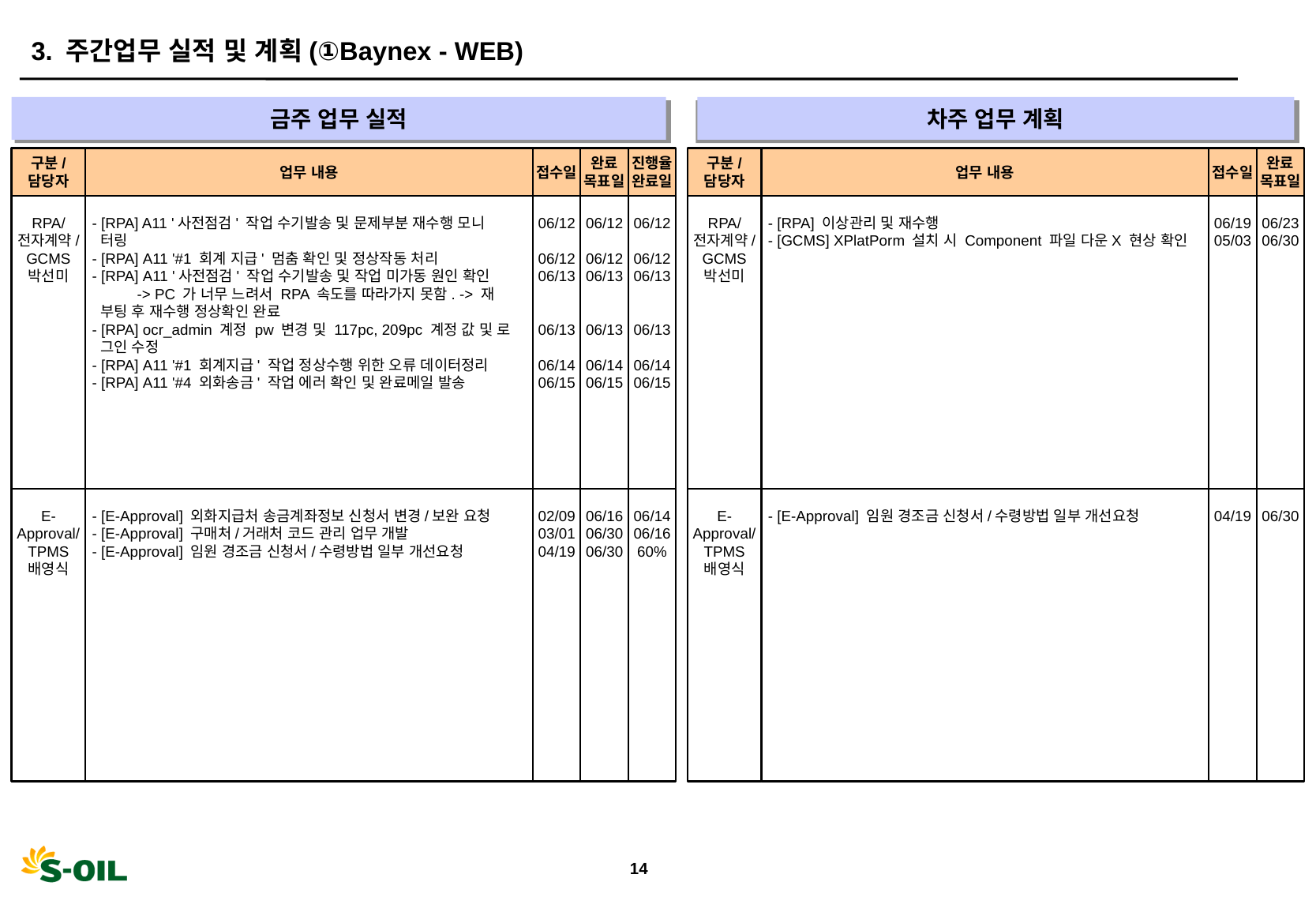

3. 주간업무 실적 및 계획(①Baynex - WEB)
금주 업무 실적
차주 업무 계획
" "
" "
구분/
담당자
업무 내용
접수일
완료
목표일
진행율
완료일
구분/
담당자
업무 내용
접수일
완료
목표일
RPA/
전자계약/
GCMS
박선미

- [RPA] A11 '사전점검' 작업 수기발송 및 문제부분 재수행 모니
  터링
- [RPA] A11 '#1 회계 지급' 멈춤 확인 및 정상작동 처리
- [RPA] A11 '사전점검' 작업 수기발송 및 작업 미가동 원인 확인
          -> PC 가 너무 느려서 RPA 속도를 따라가지 못함. -> 재
  부팅 후 재수행 정상확인 완료
- [RPA] ocr_admin 계정 pw 변경 및 117pc, 209pc 계정 값 및 로
  그인 수정
- [RPA] A11 '#1 회계지급' 작업 정상수행 위한 오류 데이터정리
- [RPA] A11 '#4 외화송금' 작업 에러 확인 및 완료메일 발송
06/12
06/12
06/13
06/13
06/14
06/15
06/12
06/12
06/13
06/13
06/14
06/15
06/12
06/12
06/13
06/13
06/14
06/15
RPA/
전자계약/
GCMS
박선미

- [RPA] 이상관리 및 재수행
- [GCMS] XPlatPorm 설치 시 Component 파일 다운X 현상 확인
06/19
05/03
06/23
06/30
E-Approval/
TPMS
배영식

- [E-Approval] 외화지급처 송금계좌정보 신청서 변경/보완 요청
- [E-Approval] 구매처/거래처 코드 관리 업무 개발
- [E-Approval] 임원 경조금 신청서/수령방법 일부 개선요청
02/09
03/01
04/19
06/16
06/30
06/30
06/14
06/16
60%
E-Approval/
TPMS
배영식

- [E-Approval] 임원 경조금 신청서/수령방법 일부 개선요청
04/19
06/30